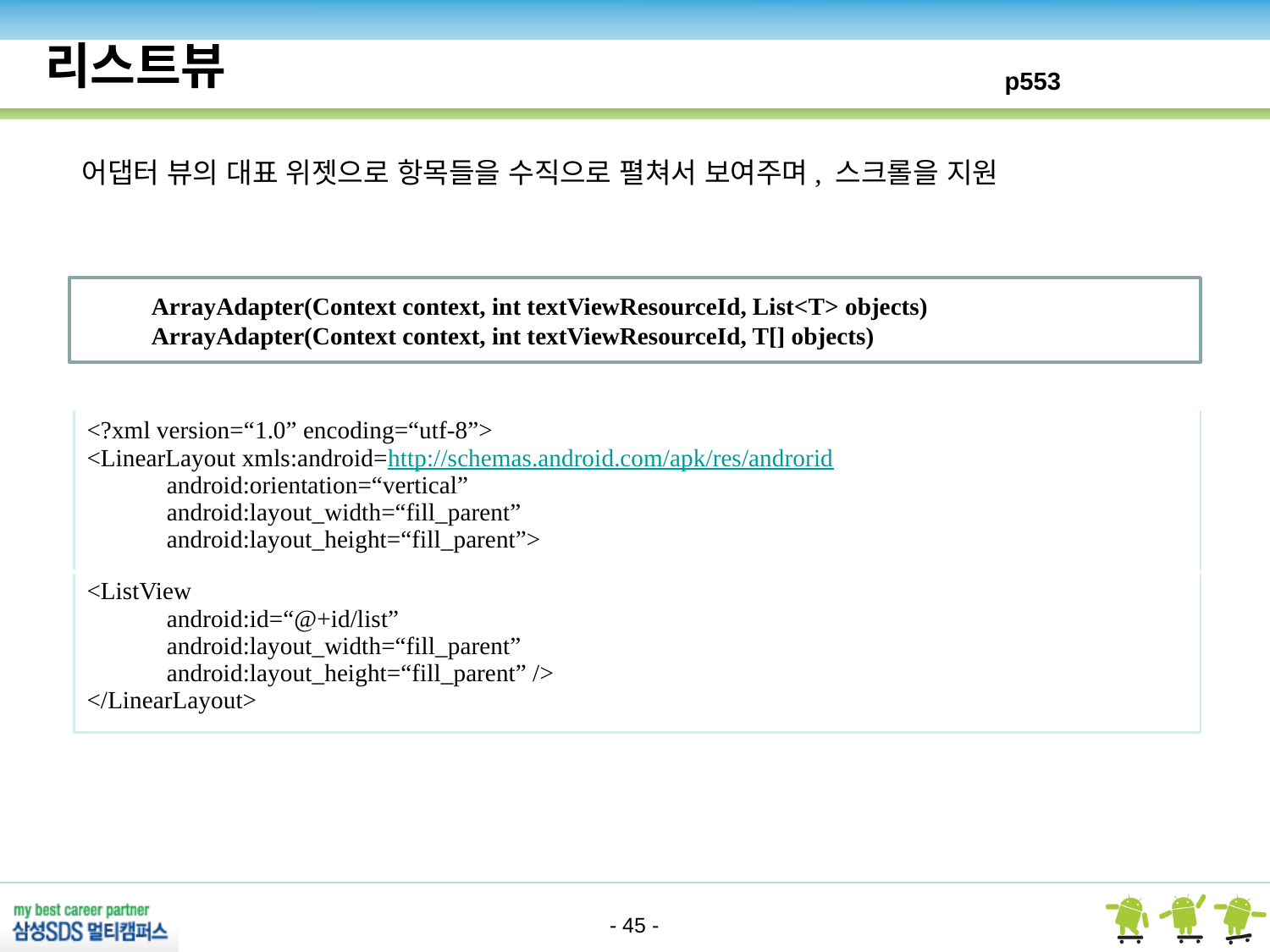

리스트뷰
p553
어댑터 뷰의 대표 위젯으로 항목들을 수직으로 펼쳐서 보여주며, 스크롤을 지원
 ArrayAdapter(Context context, int textViewResourceId, List<T> objects)
 ArrayAdapter(Context context, int textViewResourceId, T[] objects)
| <?xml version=“1.0” encoding=“utf-8”> <LinearLayout xmls:android=http://schemas.android.com/apk/res/androrid android:orientation=“vertical” android:layout\_width=“fill\_parent” android:layout\_height=“fill\_parent”> |
| --- |
| <ListView android:id=“@+id/list” android:layout\_width=“fill\_parent” android:layout\_height=“fill\_parent” /> </LinearLayout> |
- 45 -